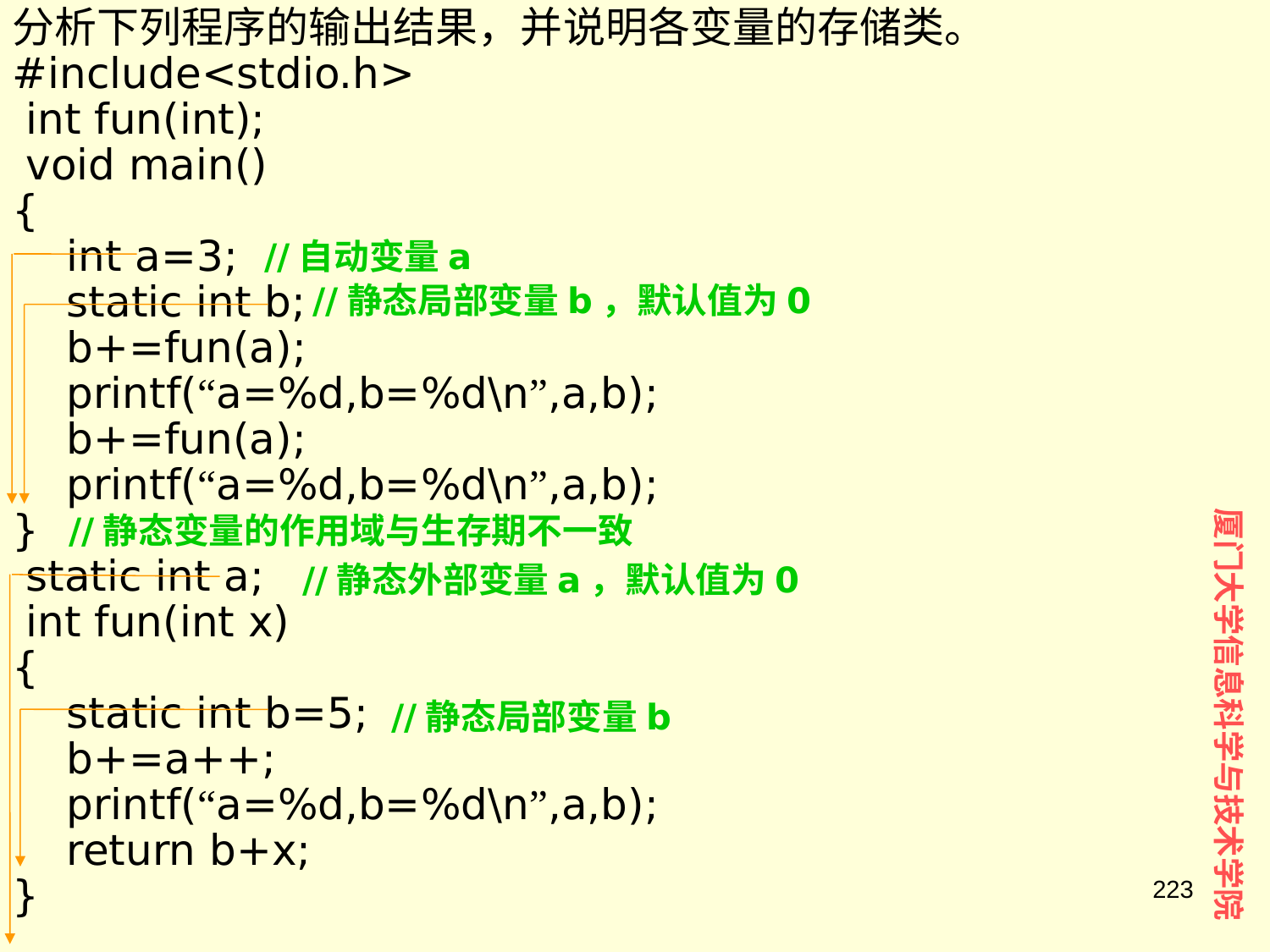

分析下列程序的输出结果，并说明各变量的存储类。
#include<stdio.h>
 int fun(int);
 void main()
{
    int a=3;
    static int b;
    b+=fun(a);
    printf(“a=%d,b=%d\n”,a,b);
    b+=fun(a);
    printf(“a=%d,b=%d\n”,a,b);
}
 static int a;
 int fun(int x)
{
    static int b=5;
    b+=a++;
    printf(“a=%d,b=%d\n”,a,b);
    return b+x;
}
//自动变量a

//静态局部变量b，默认值为0

//静态变量的作用域与生存期不一致
//静态外部变量a，默认值为0

//静态局部变量b

厦门大学计算机科学系 曾华琳
223